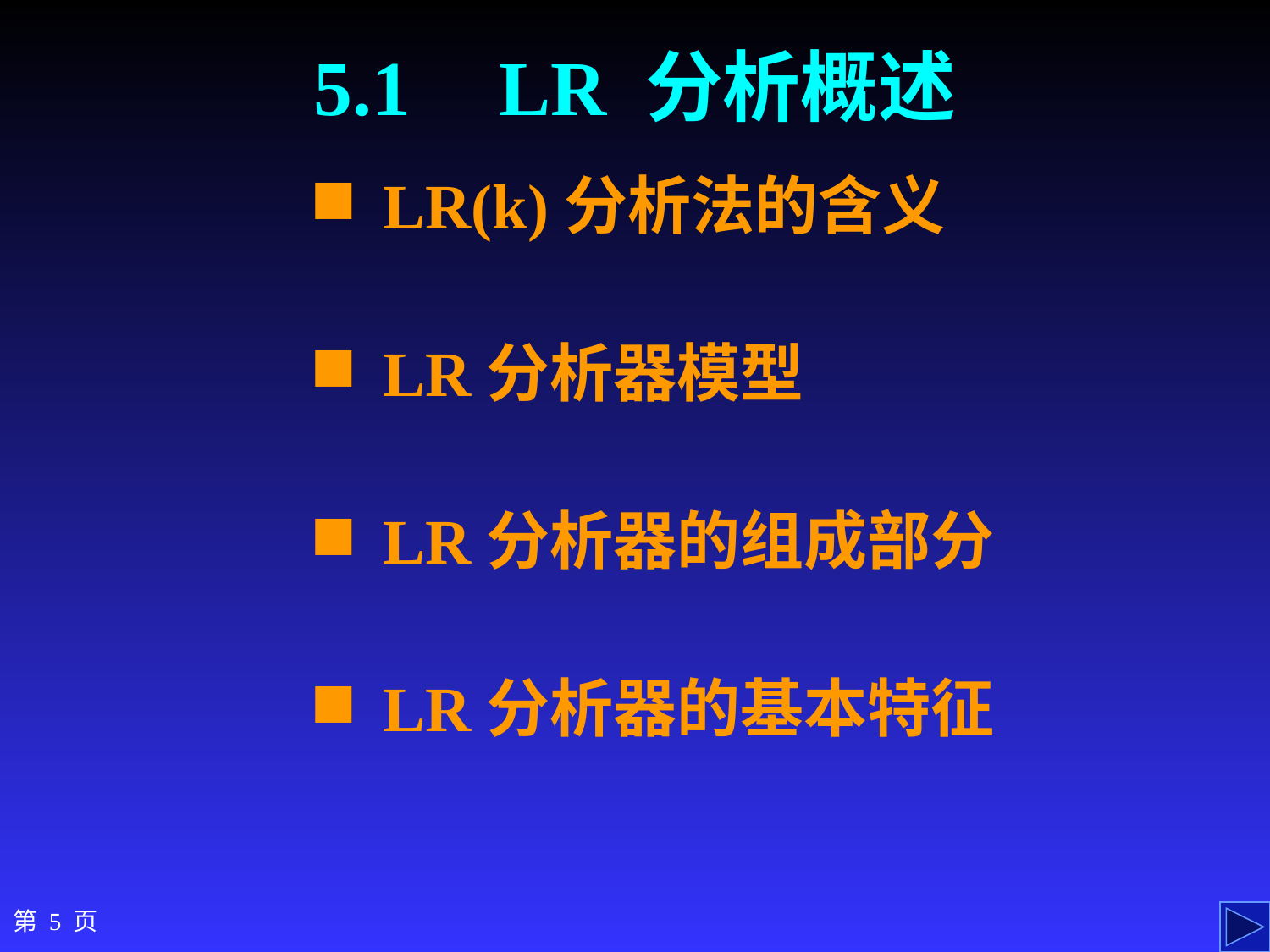

5.1	   LR 分析概述
 LR(k)分析法的含义

 LR分析器模型

 LR分析器的组成部分

 LR分析器的基本特征
第 5 页